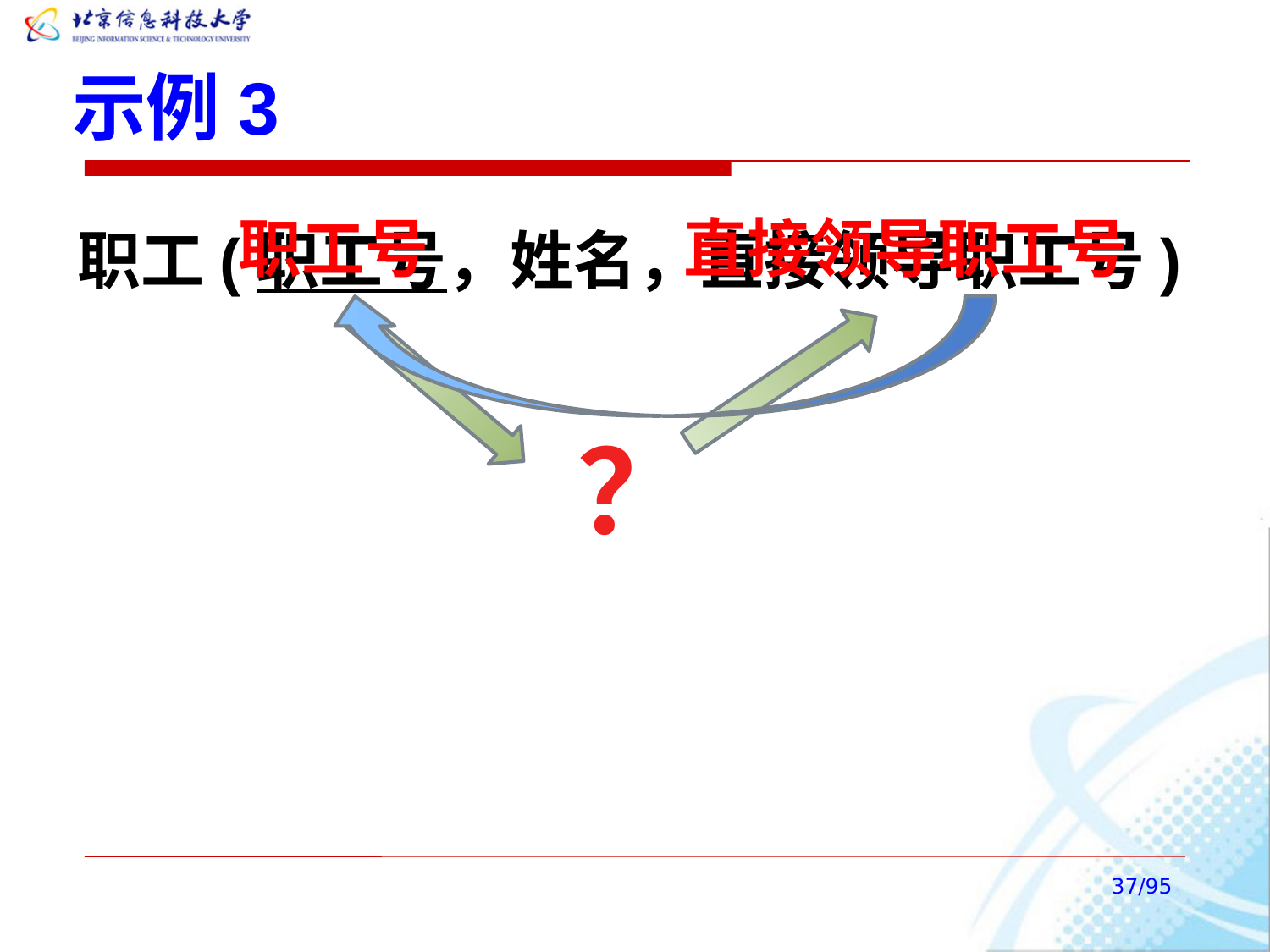

# 示例3
职工号
直接领导职工号
职工(职工号，姓名，直接领导职工号)

？

37/95